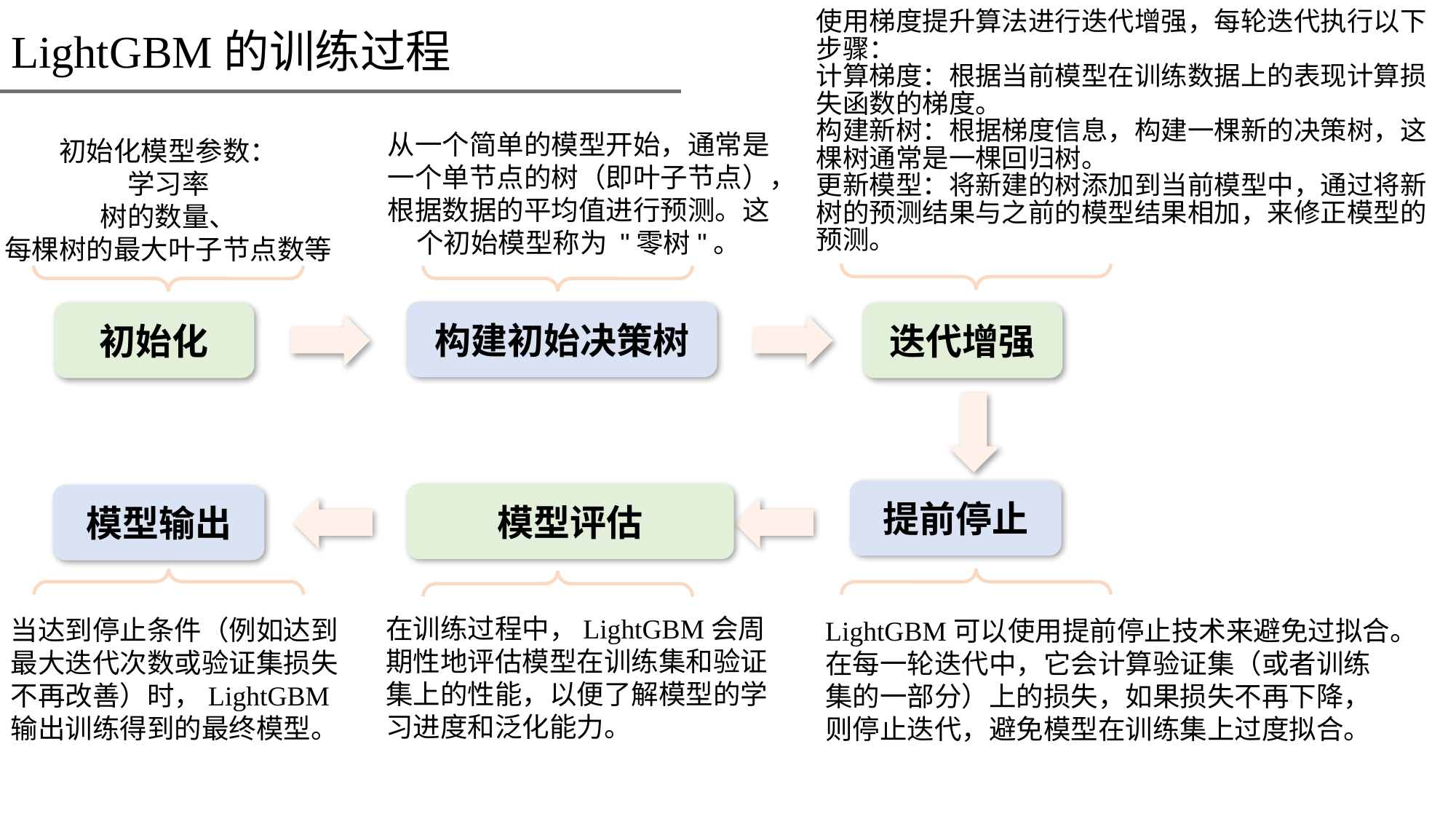

使用梯度提升算法进行迭代增强，每轮迭代执行以下步骤：
计算梯度：根据当前模型在训练数据上的表现计算损失函数的梯度。
构建新树：根据梯度信息，构建一棵新的决策树，这棵树通常是一棵回归树。
更新模型：将新建的树添加到当前模型中，通过将新树的预测结果与之前的模型结果相加，来修正模型的预测。
# LightGBM的训练过程
从一个简单的模型开始，通常是一个单节点的树（即叶子节点），根据数据的平均值进行预测。这个初始模型称为 "零树"。

初始化模型参数：
学习率
树的数量、
每棵树的最大叶子节点数等

构建初始决策树
初始化
迭代增强

提前停止
模型评估
模型输出

当达到停止条件（例如达到最大迭代次数或验证集损失不再改善）时，LightGBM输出训练得到的最终模型。

LightGBM可以使用提前停止技术来避免过拟合。在每一轮迭代中，它会计算验证集（或者训练集的一部分）上的损失，如果损失不再下降，则停止迭代，避免模型在训练集上过度拟合。

在训练过程中，LightGBM会周期性地评估模型在训练集和验证集上的性能，以便了解模型的学习进度和泛化能力。